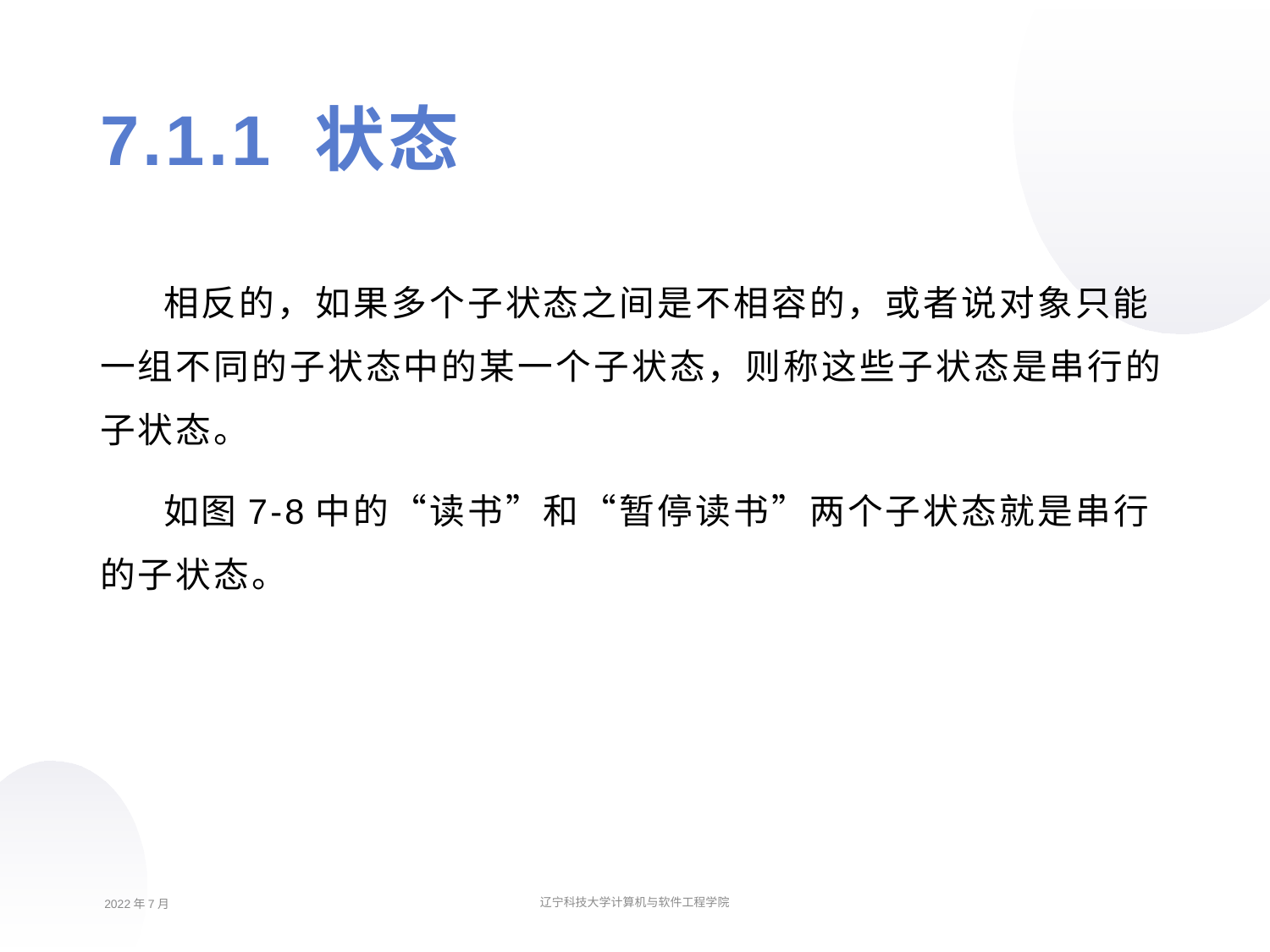

7.1.1 状态
相反的，如果多个子状态之间是不相容的，或者说对象只能一组不同的子状态中的某一个子状态，则称这些子状态是串行的子状态。
如图7-8中的“读书”和“暂停读书”两个子状态就是串行的子状态。

2022年7月
辽宁科技大学计算机与软件工程学院
24